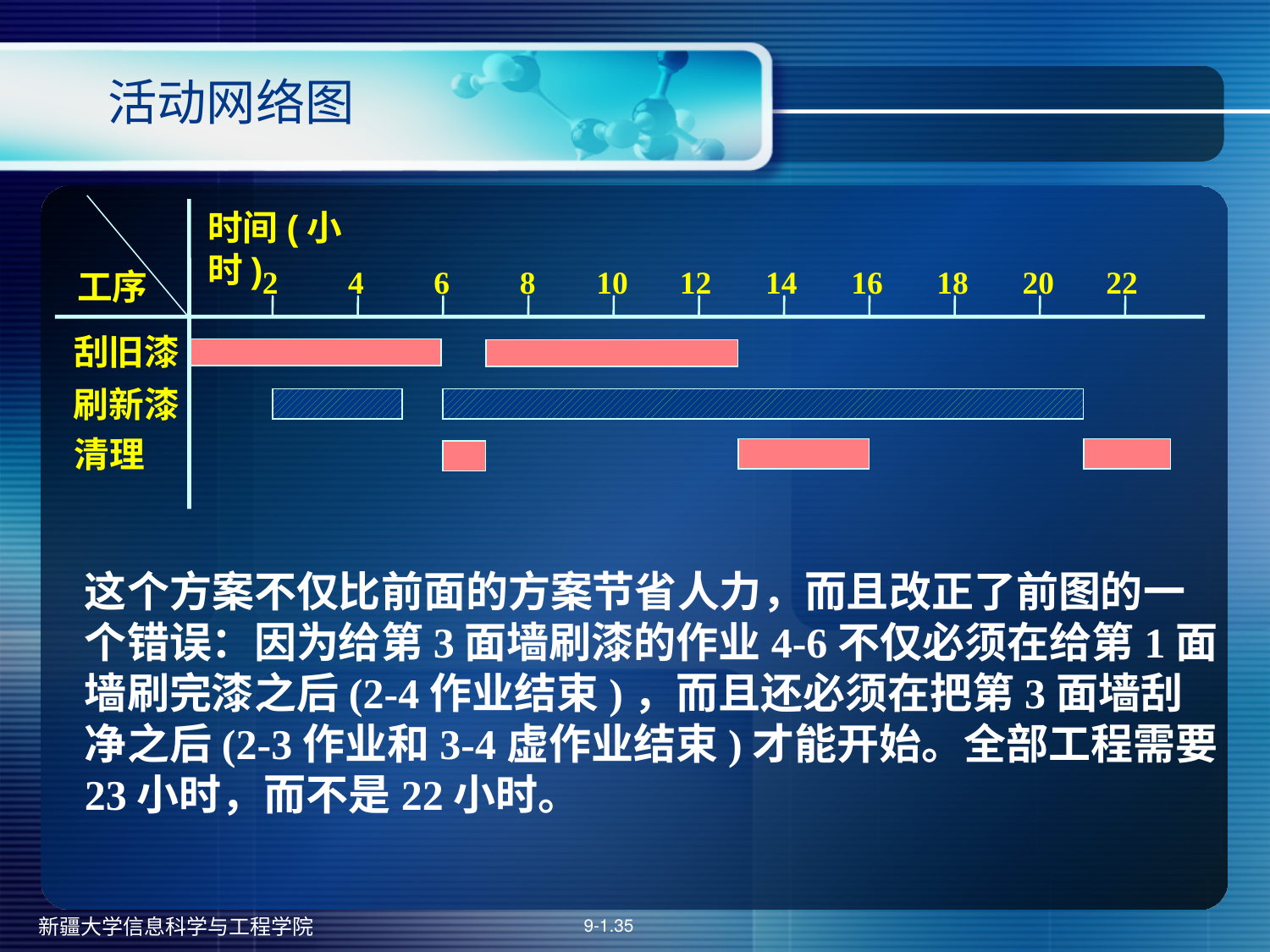

# 活动网络图

时间(小时)
工序
2
4
6
8
10
12
14
16
18
20
22

刮旧漆

刷新漆

清理

这个方案不仅比前面的方案节省人力，而且改正了前图的一个错误：因为给第3面墙刷漆的作业4-6不仅必须在给第1面墙刷完漆之后(2-4作业结束)，而且还必须在把第3面墙刮净之后(2-3作业和3-4虚作业结束)才能开始。全部工程需要23小时，而不是22小时。